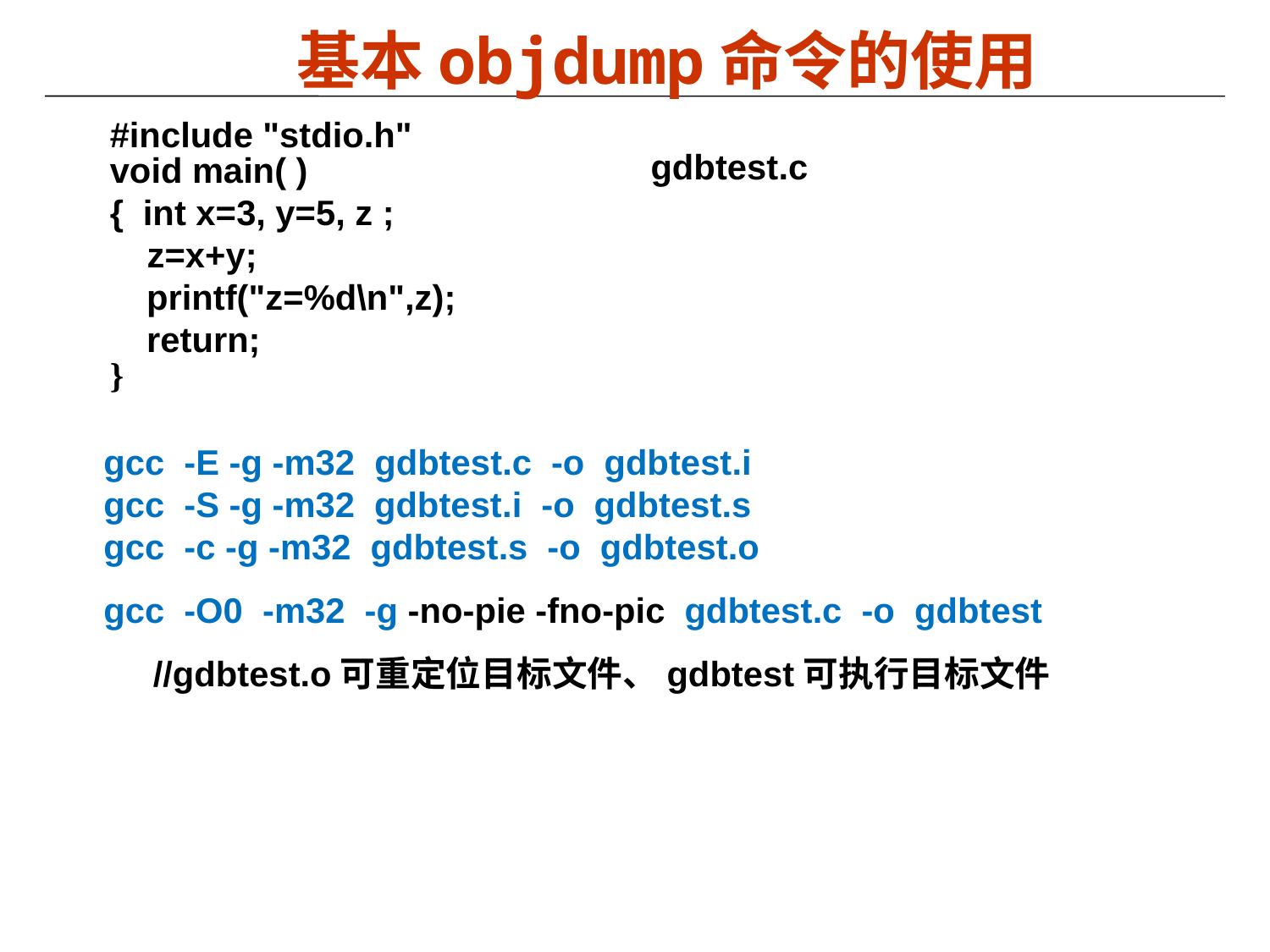

基本objdump命令的使用
#include "stdio.h"
void main( )
{  int x=3, y=5, z ;
z=x+y;
printf("z=%d\n",z);
return;
}
gdbtest.c
gcc  -E -g -m32  gdbtest.c  -o  gdbtest.i
gcc  -S -g -m32  gdbtest.i  -o  gdbtest.s
gcc  -c -g -m32  gdbtest.s  -o  gdbtest.o
gcc  -O0  -m32  -g -no-pie -fno-pic  gdbtest.c  -o  gdbtest
//gdbtest.o可重定位目标文件、gdbtest可执行目标文件